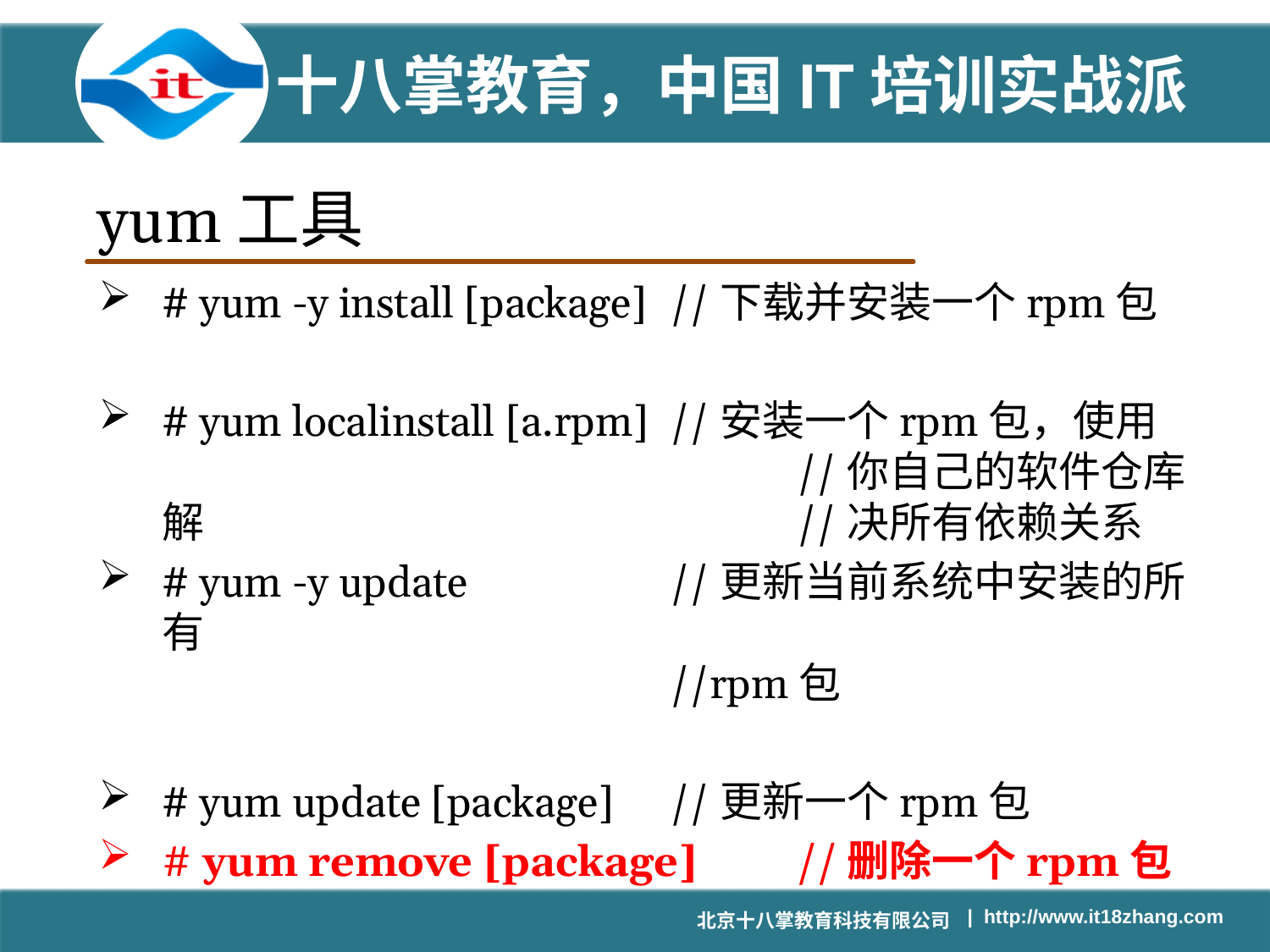

# yum工具
# yum -y install [package] 	//下载并安装一个rpm包

# yum localinstall [a.rpm]	//安装一个rpm包，使用 //你自己的软件仓库解					//决所有依赖关系
# yum -y update		//更新当前系统中安装的所有 //rpm包

# yum update [package]	//更新一个rpm包
# yum remove [package]	//删除一个rpm包